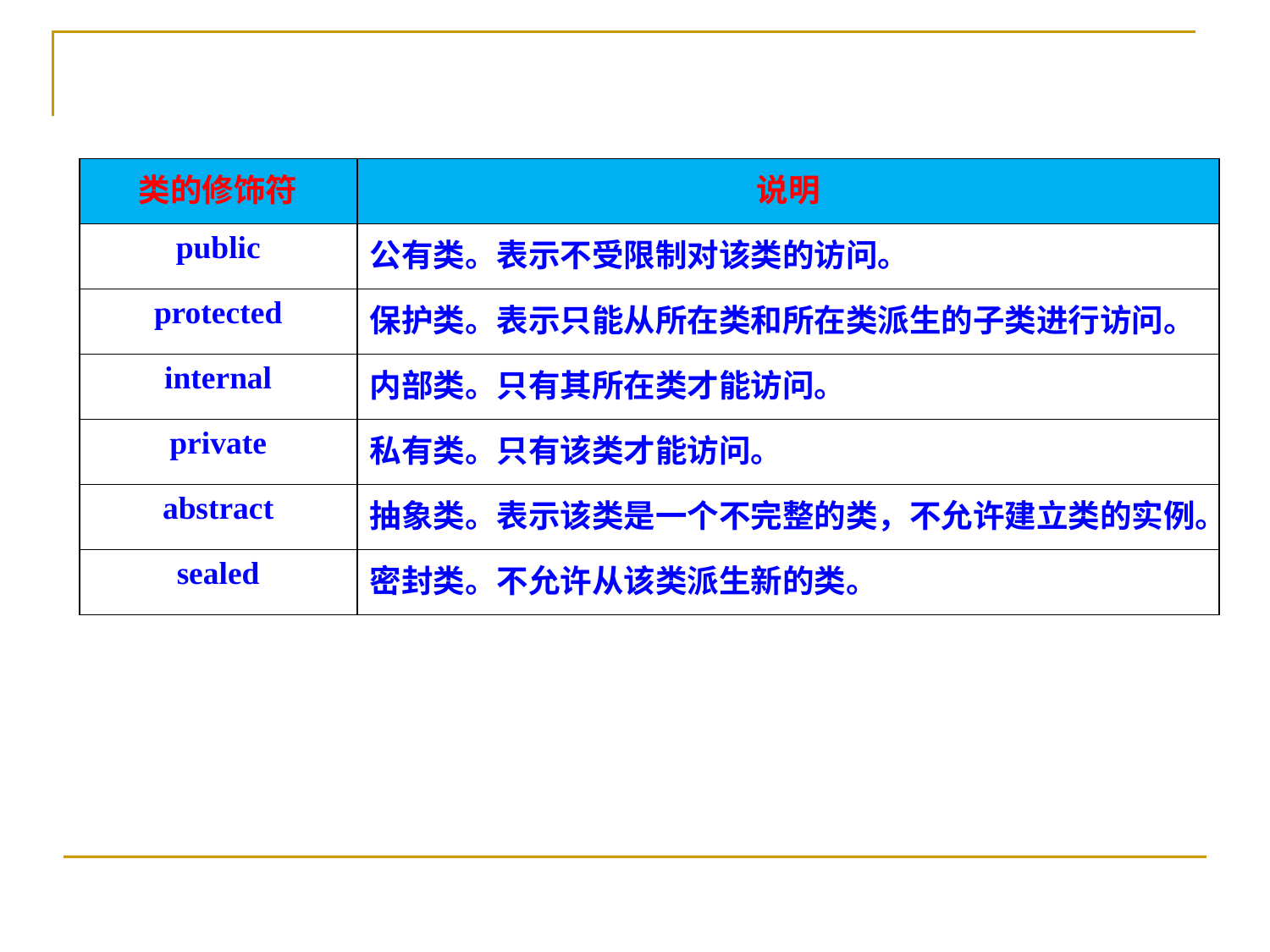

| 类的修饰符 | 说明 |
| --- | --- |
| public | 公有类。表示不受限制对该类的访问。 |
| protected | 保护类。表示只能从所在类和所在类派生的子类进行访问。 |
| internal | 内部类。只有其所在类才能访问。 |
| private | 私有类。只有该类才能访问。 |
| abstract | 抽象类。表示该类是一个不完整的类，不允许建立类的实例。 |
| sealed | 密封类。不允许从该类派生新的类。 |